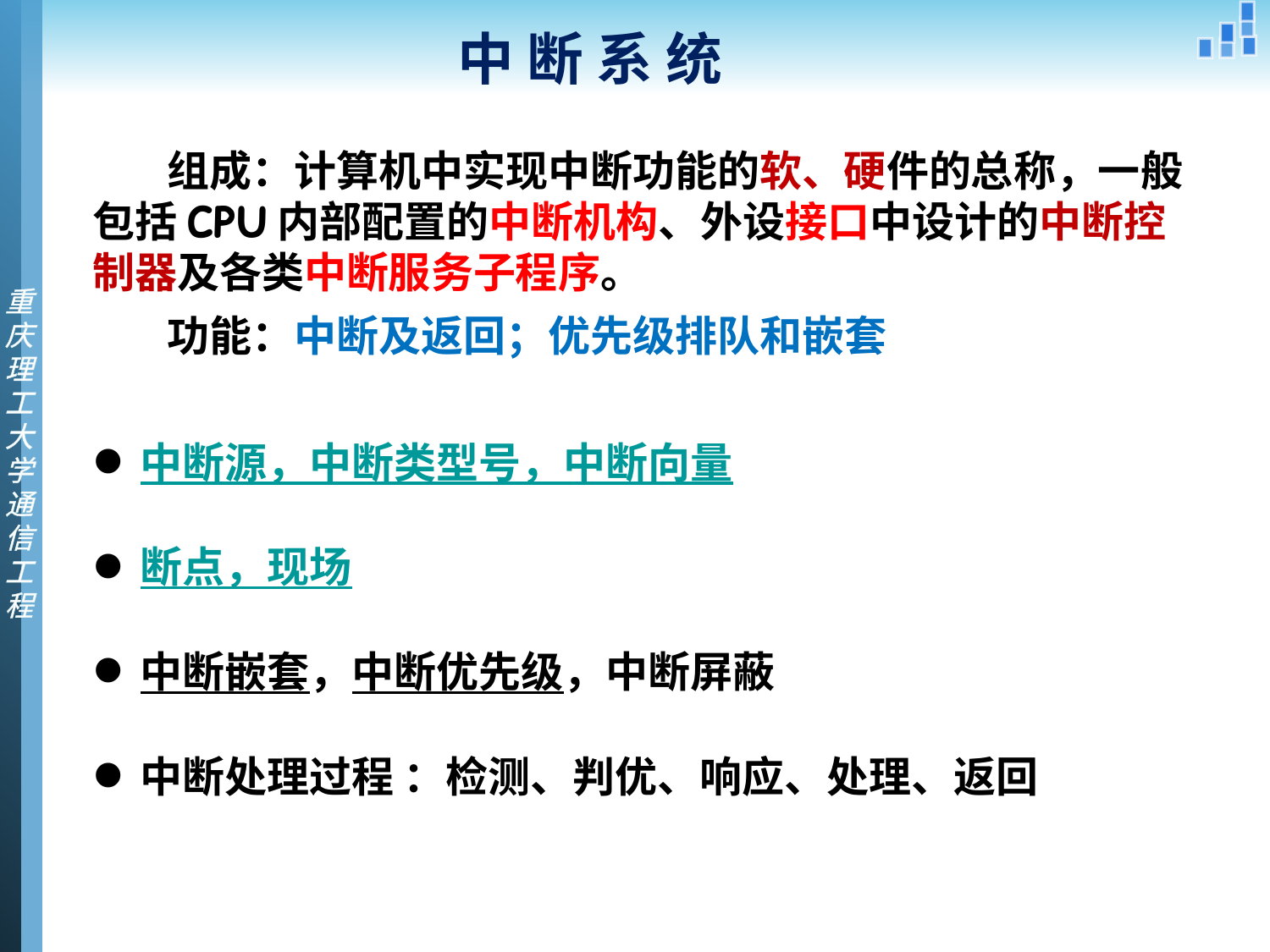

# 中 断 系 统
组成：计算机中实现中断功能的软、硬件的总称，一般包括CPU内部配置的中断机构、外设接口中设计的中断控制器及各类中断服务子程序。
功能：中断及返回；优先级排队和嵌套

中断源，中断类型号，中断向量
断点，现场
中断嵌套，中断优先级，中断屏蔽
中断处理过程 ：检测、判优、响应、处理、返回